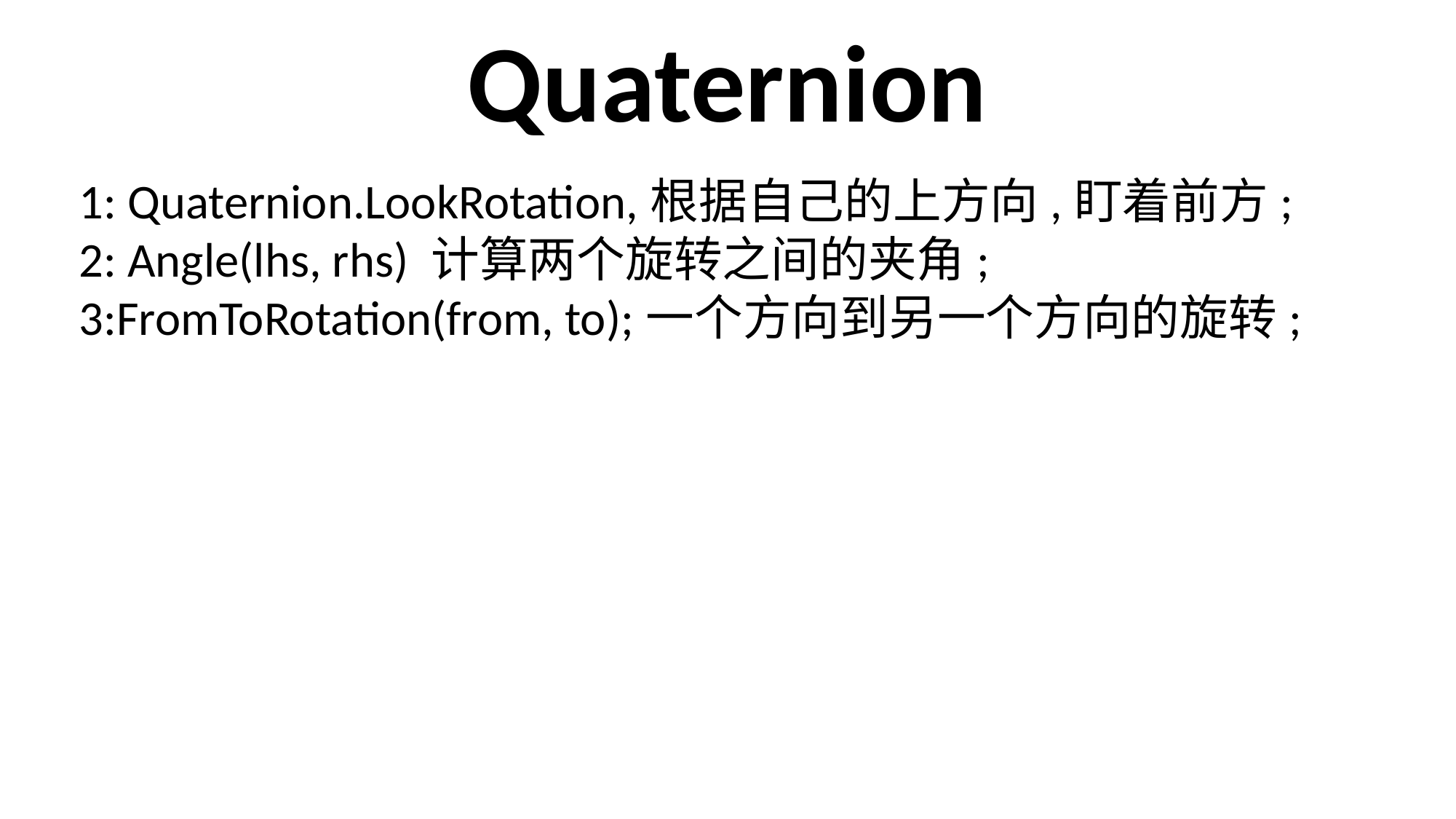

Quaternion
1: Quaternion.LookRotation,根据自己的上方向,盯着前方;
2: Angle(lhs, rhs) 计算两个旋转之间的夹角;
3:FromToRotation(from, to);一个方向到另一个方向的旋转;
2